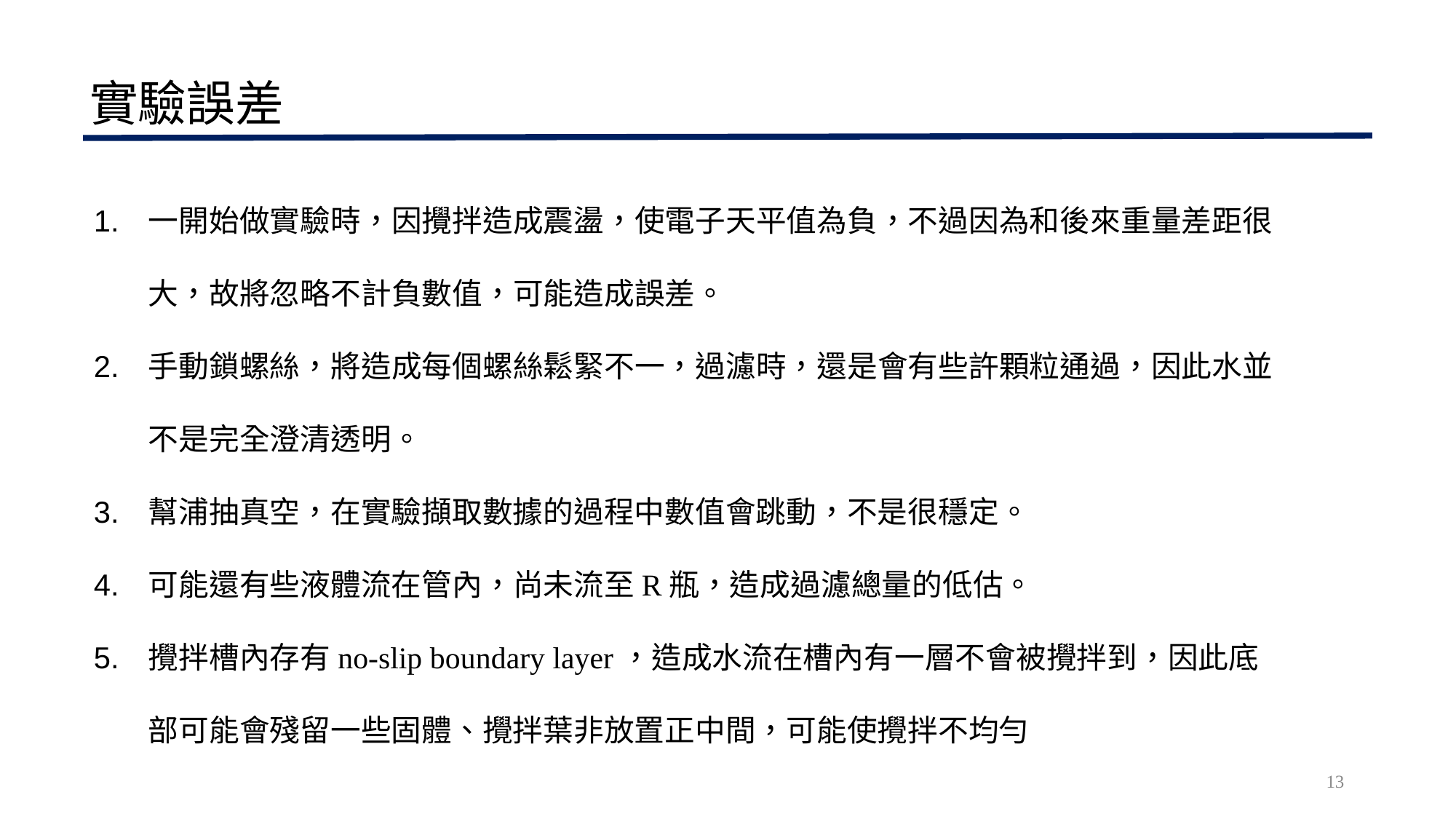

實驗誤差
一開始做實驗時，因攪拌造成震盪，使電子天平值為負，不過因為和後來重量差距很大，故將忽略不計負數值，可能造成誤差。
手動鎖螺絲，將造成每個螺絲鬆緊不一，過濾時，還是會有些許顆粒通過，因此水並不是完全澄清透明。
幫浦抽真空，在實驗擷取數據的過程中數值會跳動，不是很穩定。
可能還有些液體流在管內，尚未流至R瓶，造成過濾總量的低估。
攪拌槽內存有no-slip boundary layer，造成水流在槽內有一層不會被攪拌到，因此底部可能會殘留一些固體、攪拌葉非放置正中間，可能使攪拌不均勻
13